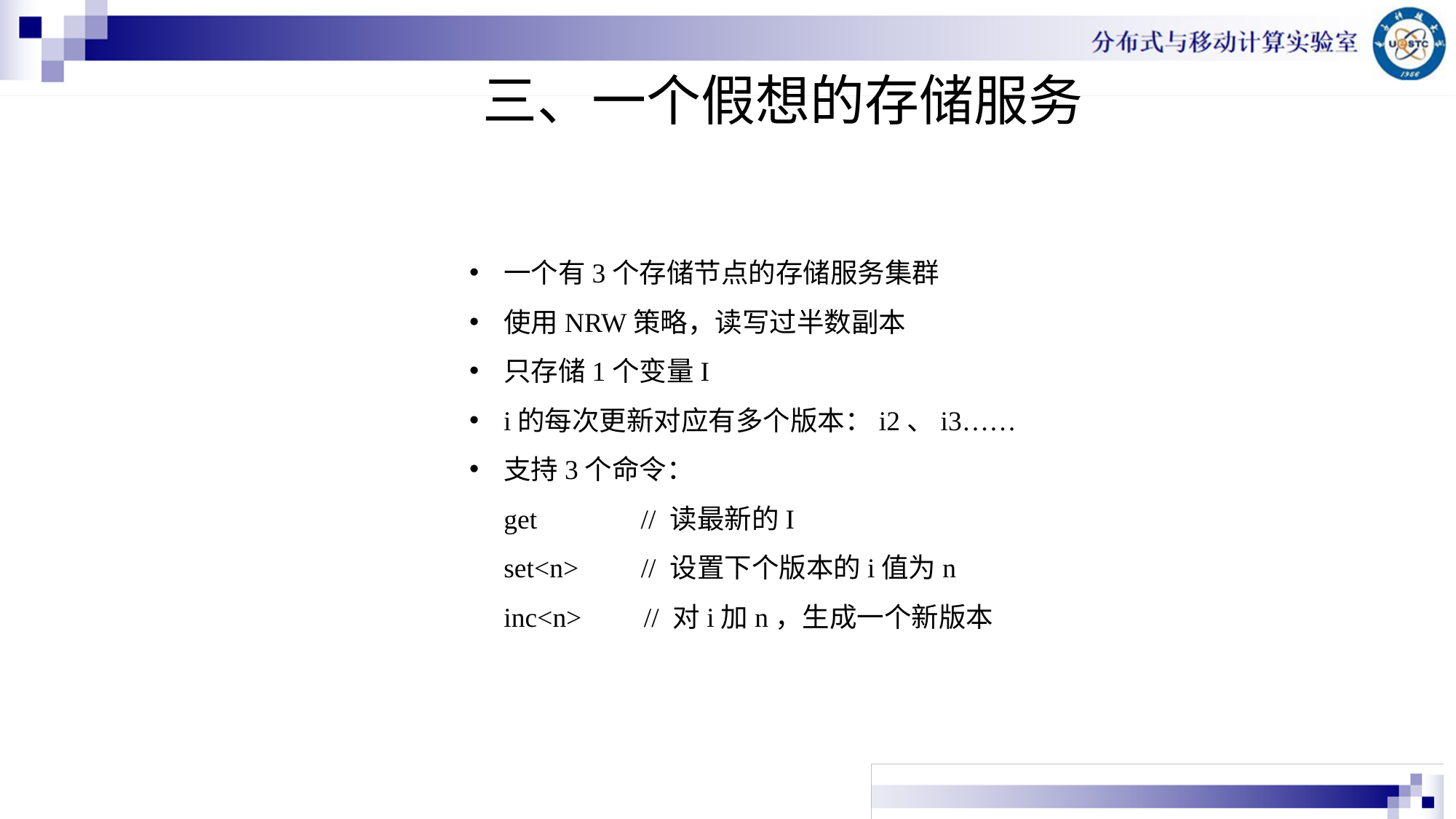

三、一个假想的存储服务
一个有3个存储节点的存储服务集群
使用NRW策略，读写过半数副本
只存储1个变量I
i的每次更新对应有多个版本：i2、i3……
支持3个命令：
     get               // 读最新的I
     set<n>         // 设置下个版本的i值为n
     inc<n>         // 对i加n，生成一个新版本